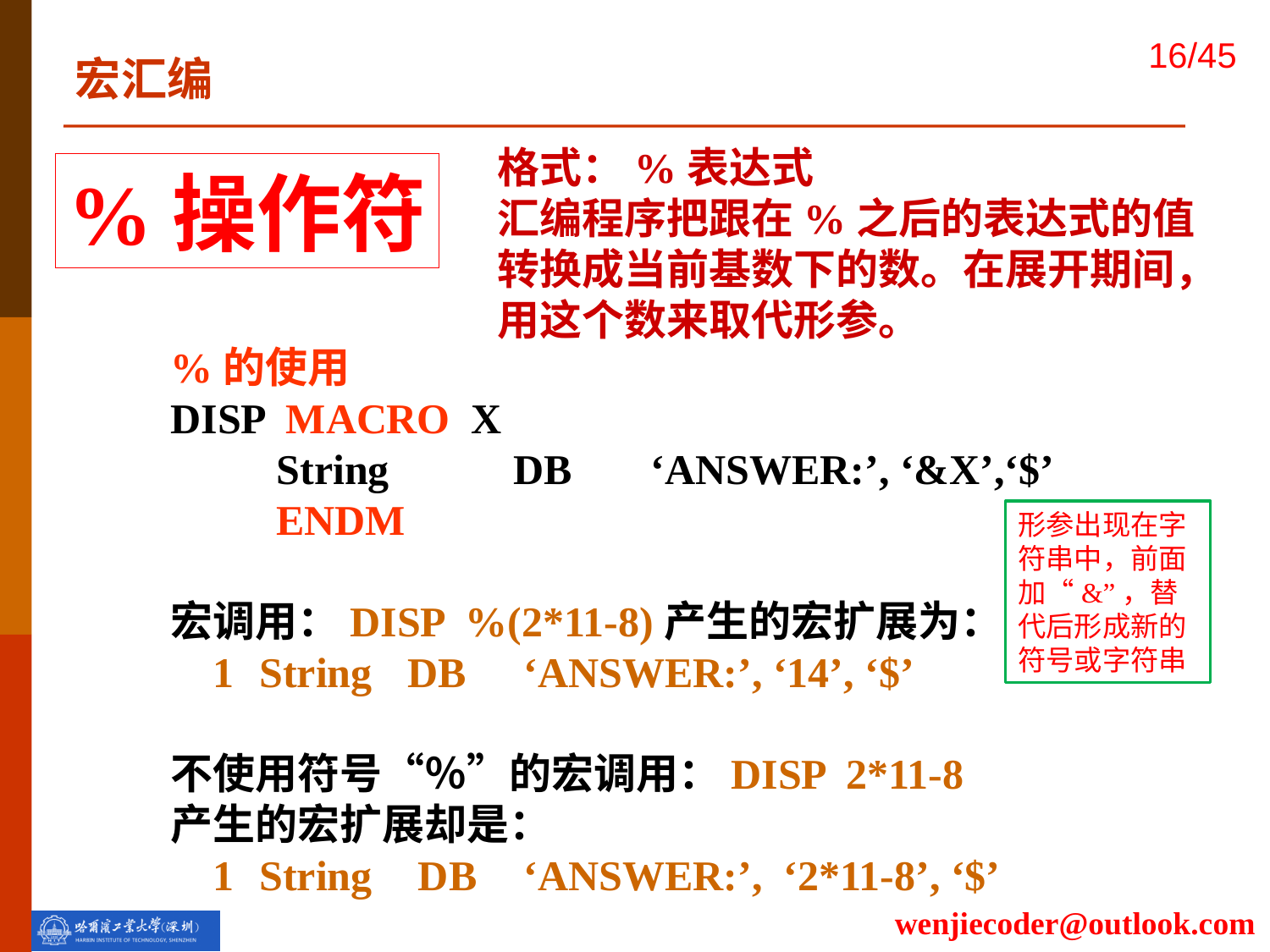

宏汇编
格式：%表达式
汇编程序把跟在%之后的表达式的值转换成当前基数下的数。在展开期间，用这个数来取代形参。
%操作符
%的使用
DISP  MACRO  X
          String	DB	 ‘ANSWER:’, ‘&X’,‘$’
          ENDM

宏调用：DISP  %(2*11-8)产生的宏扩展为：
    1	String	  DB	 ‘ANSWER:’, ‘14’, ‘$’

不使用符号“％”的宏调用：DISP  2*11-8
产生的宏扩展却是：
    1	String	   DB	 ‘ANSWER:’,  ‘2*11-8’, ‘$’
形参出现在字符串中，前面加“&”，替代后形成新的符号或字符串